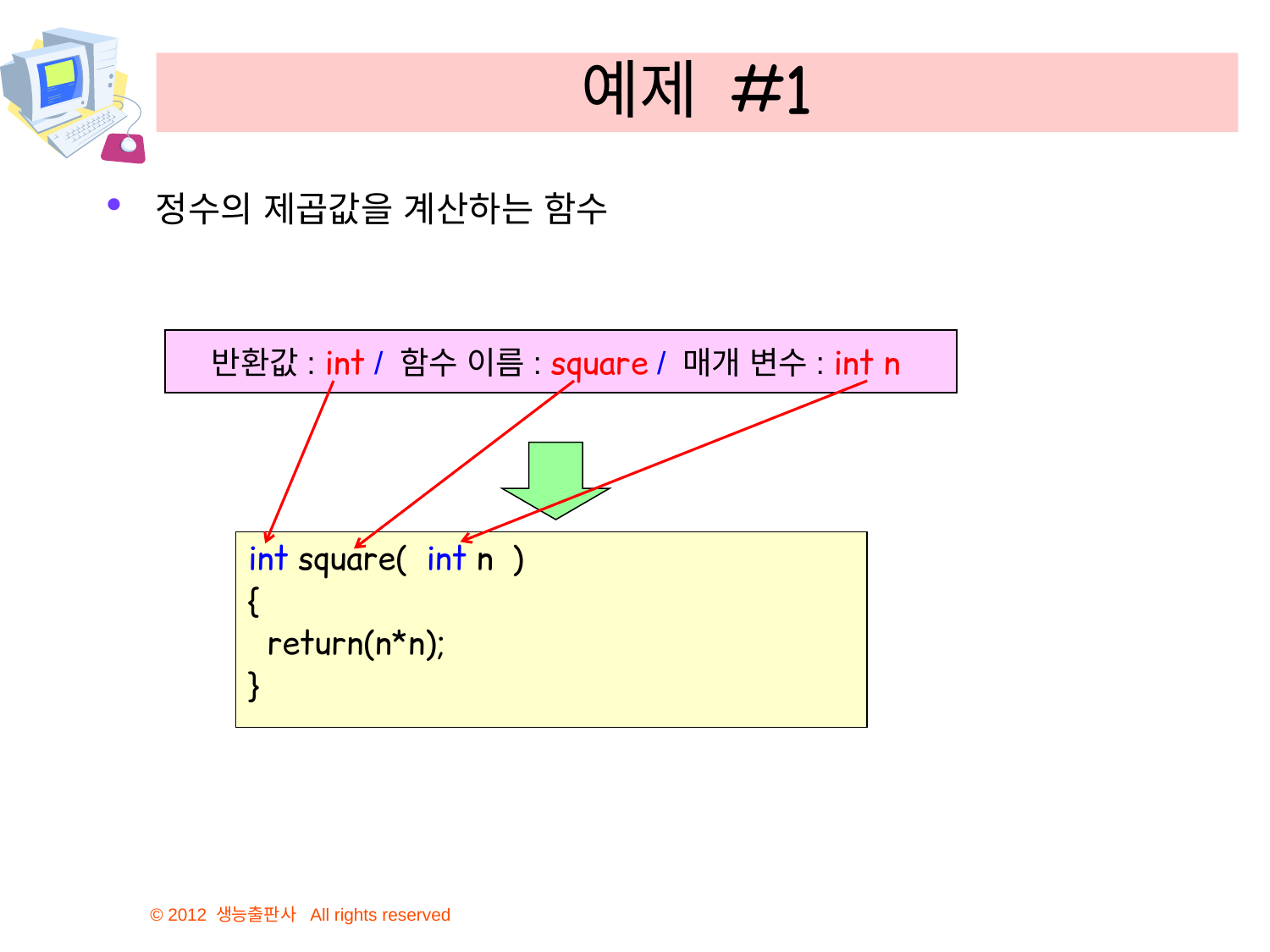

# 예제 #1
정수의 제곱값을 계산하는 함수
반환값: int / 함수 이름: square / 매개 변수: int n

int square(  int n  )
{
  return(n*n);
}